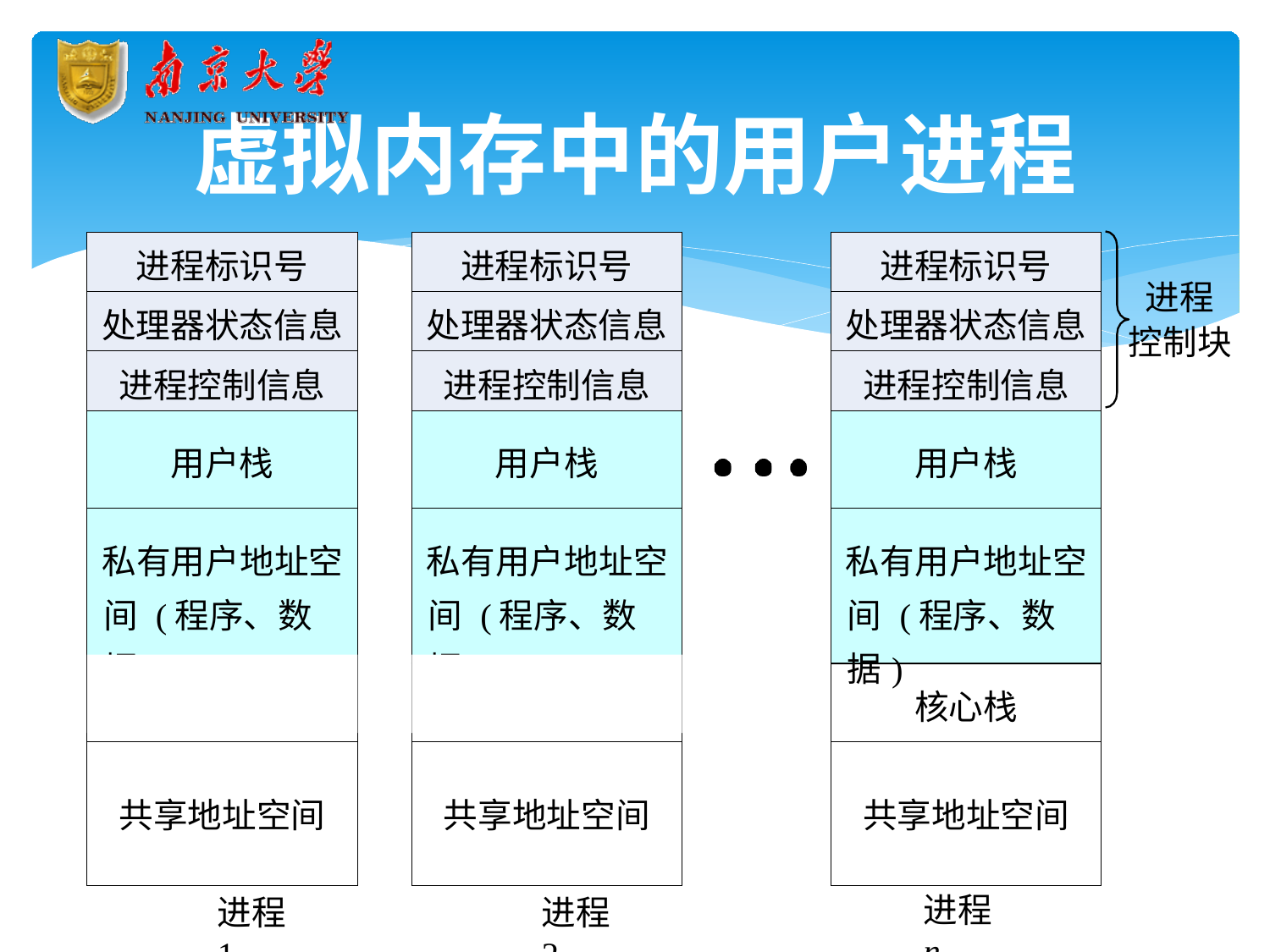

# 虚拟内存中的用户进程

| 进程标识号 |
| --- |
| 处理器状态信息 |
| 进程控制信息 |
| 用户栈 |
| 私有用户地址空 间 (程序、数据) |
| 核心栈 |
| 共享地址空间 |
| 进程标识号 |
| --- |
| 处理器状态信息 |
| 进程控制信息 |
| 用户栈 |
| 私有用户地址空 间 (程序、数据) |
| 核心栈 |
| 共享地址空间 |
| 进程标识号 |
| --- |
| 处理器状态信息 |
| 进程控制信息 |
| 用户栈 |
| 私有用户地址空 间 (程序、数据) |
| 核心栈 |
| 共享地址空间 |
进程 控制块

进程n
进程1
进程2